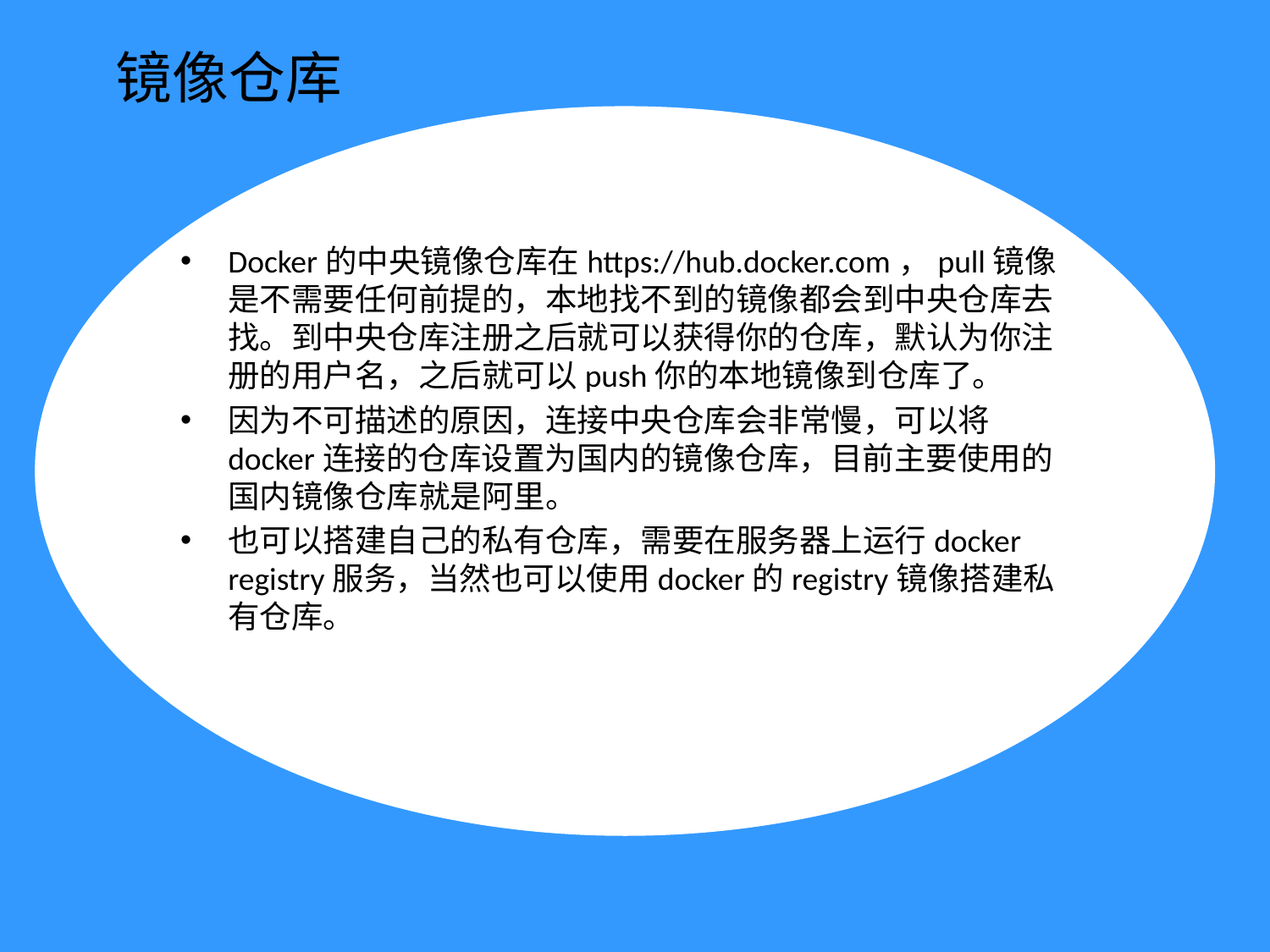

# 镜像仓库
Docker的中央镜像仓库在https://hub.docker.com，pull镜像是不需要任何前提的，本地找不到的镜像都会到中央仓库去找。到中央仓库注册之后就可以获得你的仓库，默认为你注册的用户名，之后就可以push你的本地镜像到仓库了。
因为不可描述的原因，连接中央仓库会非常慢，可以将docker连接的仓库设置为国内的镜像仓库，目前主要使用的国内镜像仓库就是阿里。
也可以搭建自己的私有仓库，需要在服务器上运行docker registry服务，当然也可以使用docker的registry镜像搭建私有仓库。